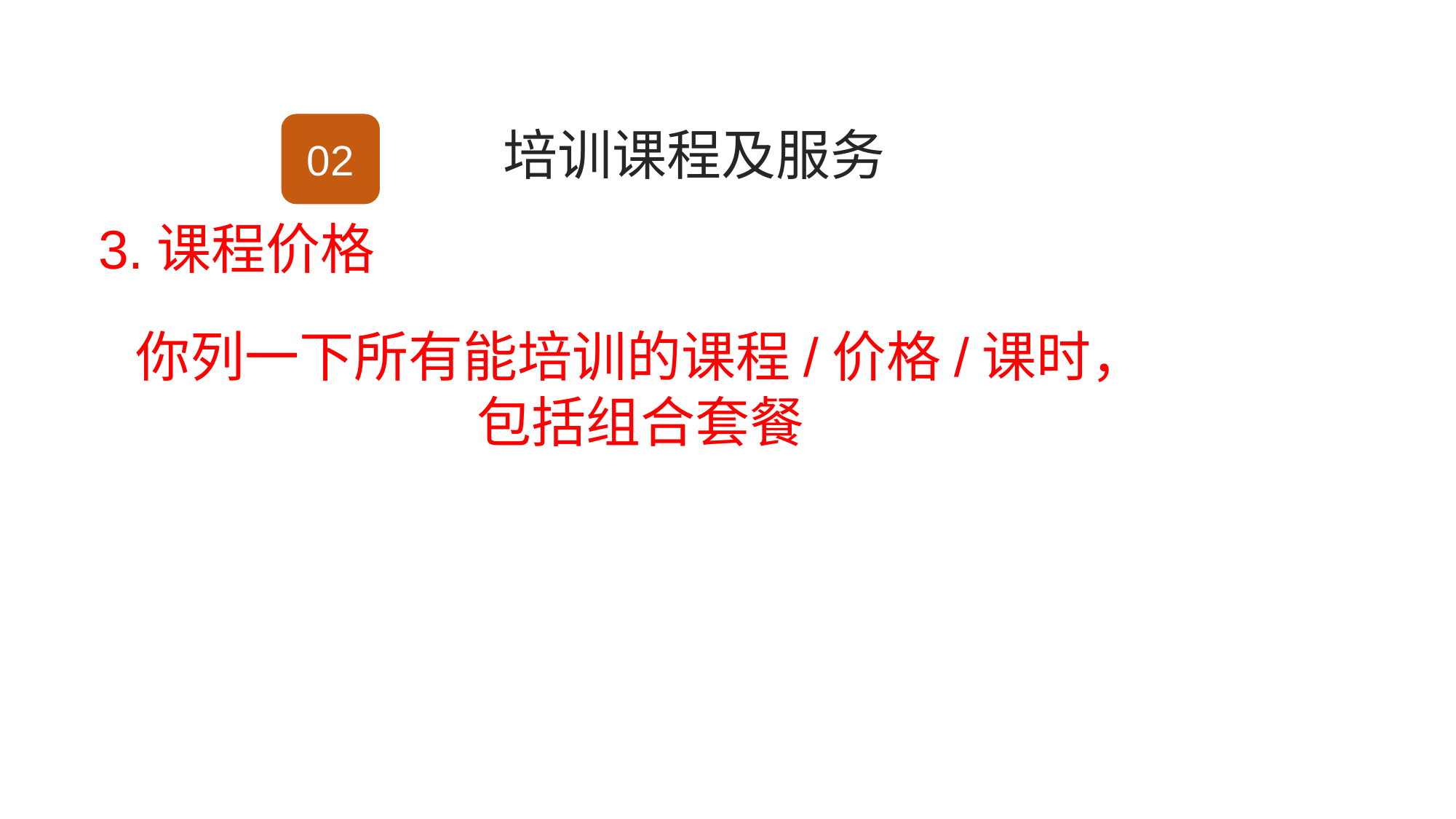

02
培训课程及服务
3.课程价格
你列一下所有能培训的课程/价格/课时，包括组合套餐